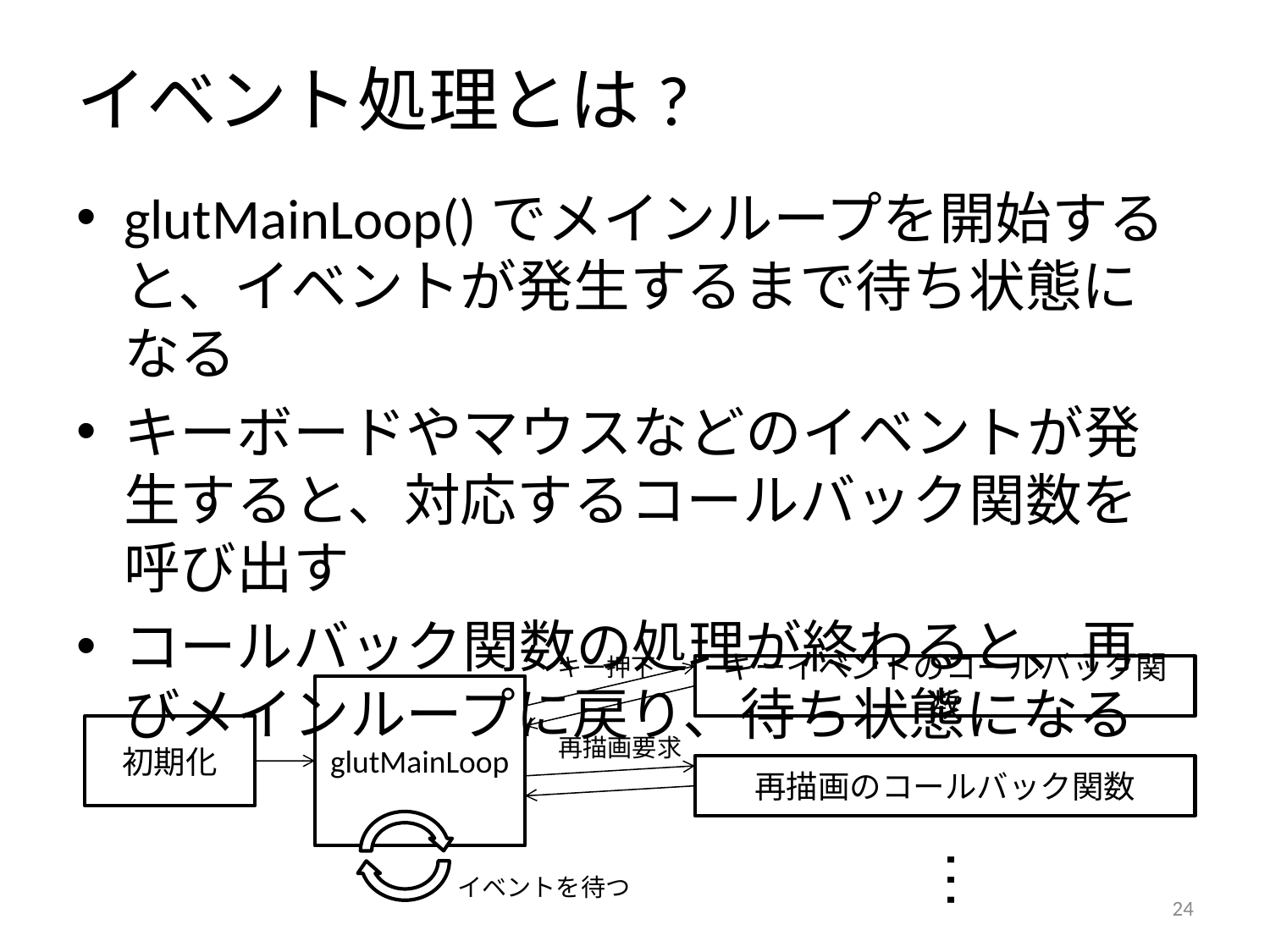

# イベント処理とは?
glutMainLoop()でメインループを開始すると、イベントが発生するまで待ち状態になる
キーボードやマウスなどのイベントが発生すると、対応するコールバック関数を呼び出す
コールバック関数の処理が終わると、再びメインループに戻り、待ち状態になる
キー押下
キーイベントのコールバック関数
glutMainLoop
初期化
再描画要求
再描画のコールバック関数

…
イベントを待つ
24